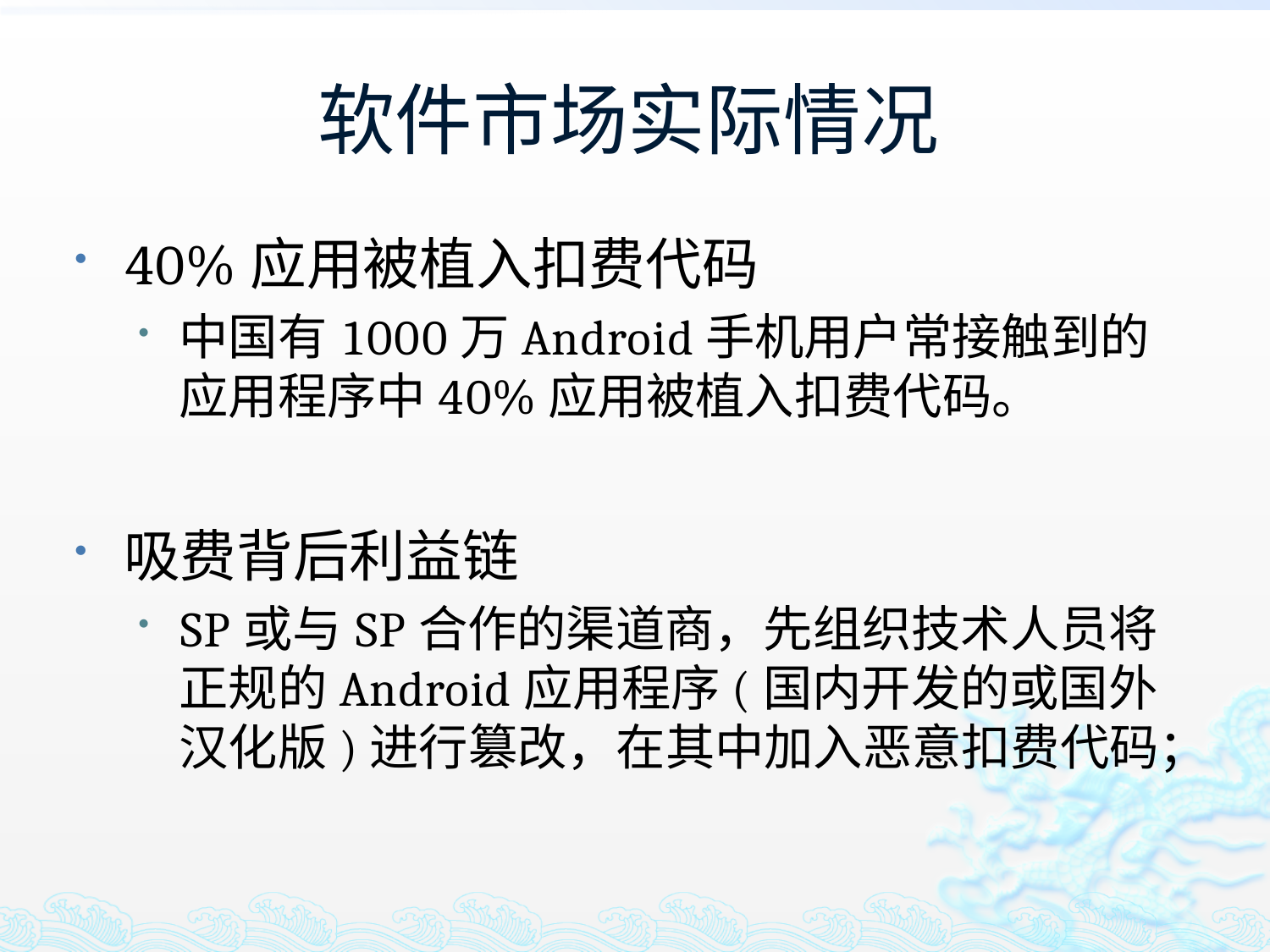

# 软件市场实际情况
40%应用被植入扣费代码
中国有1000万Android手机用户常接触到的应用程序中40%应用被植入扣费代码。

吸费背后利益链
SP或与SP合作的渠道商，先组织技术人员将正规的Android应用程序(国内开发的或国外汉化版)进行篡改，在其中加入恶意扣费代码；